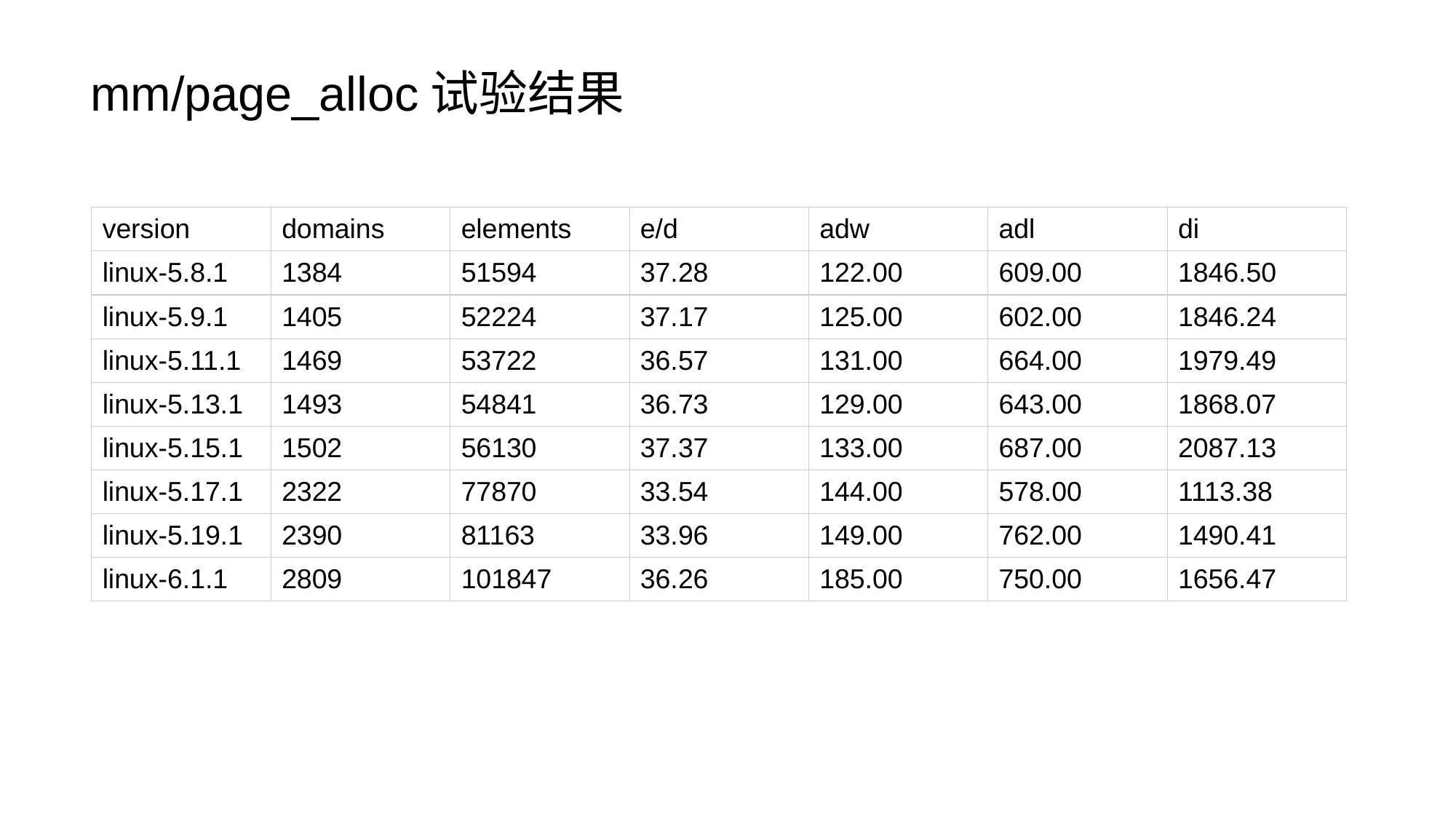

mm/page_alloc试验结果
| version | domains | elements | e/d | adw | adl | di |
| --- | --- | --- | --- | --- | --- | --- |
| linux-5.8.1 | 1384 | 51594 | 37.28 | 122.00 | 609.00 | 1846.50 |
| linux-5.9.1 | 1405 | 52224 | 37.17 | 125.00 | 602.00 | 1846.24 |
| linux-5.11.1 | 1469 | 53722 | 36.57 | 131.00 | 664.00 | 1979.49 |
| linux-5.13.1 | 1493 | 54841 | 36.73 | 129.00 | 643.00 | 1868.07 |
| linux-5.15.1 | 1502 | 56130 | 37.37 | 133.00 | 687.00 | 2087.13 |
| linux-5.17.1 | 2322 | 77870 | 33.54 | 144.00 | 578.00 | 1113.38 |
| linux-5.19.1 | 2390 | 81163 | 33.96 | 149.00 | 762.00 | 1490.41 |
| linux-6.1.1 | 2809 | 101847 | 36.26 | 185.00 | 750.00 | 1656.47 |